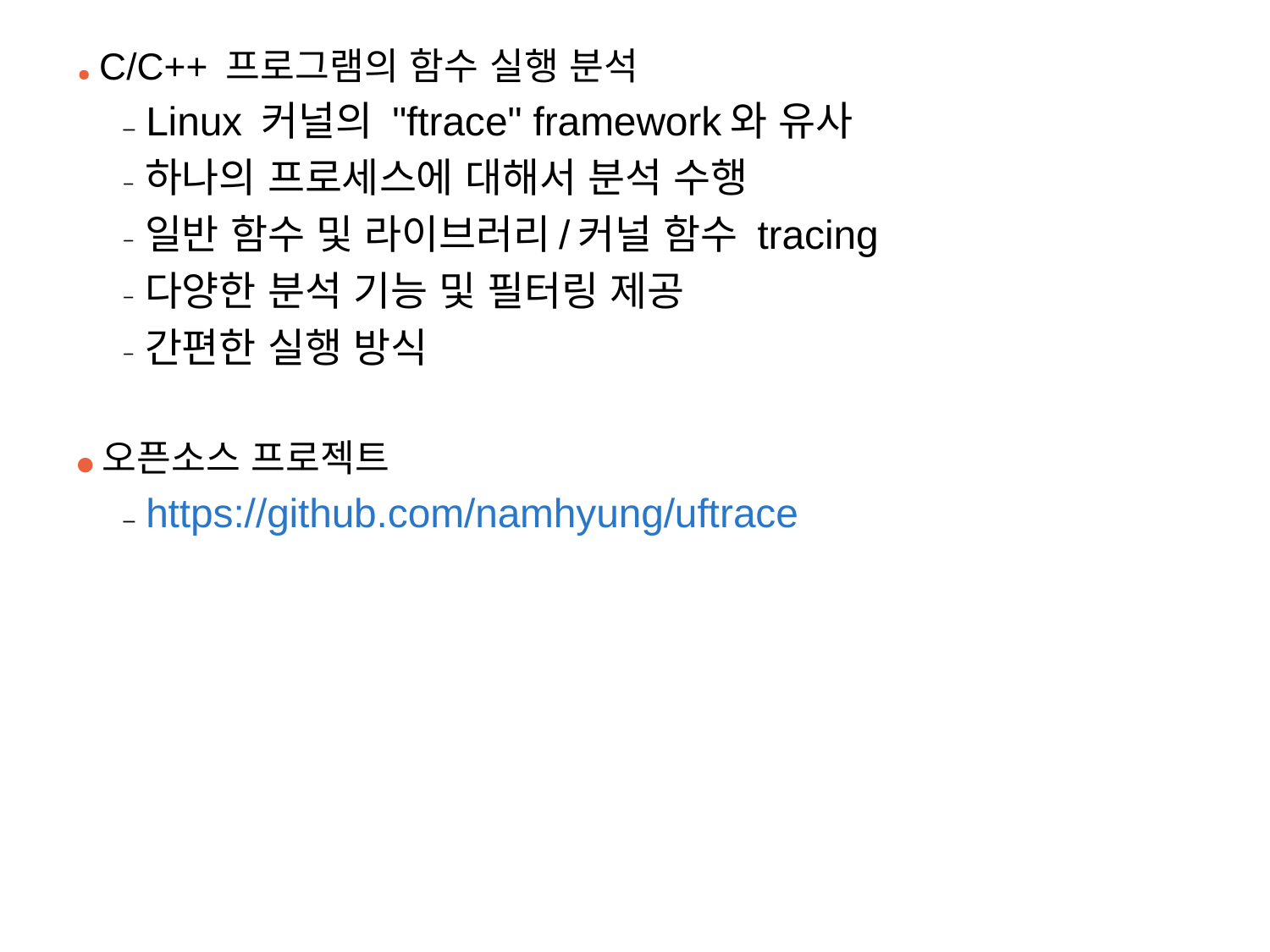

● C/C++ 프로그램의 함수 실행 분석
– Linux 커널의 "ftrace" framework와 유사
– 하나의 프로세스에 대해서 분석 수행
– 일반 함수 및 라이브러리/커널 함수 tracing
– 다양한 분석 기능 및 필터링 제공
– 간편한 실행 방식

● 오픈소스 프로젝트
– https://github.com/namhyung/uftrace